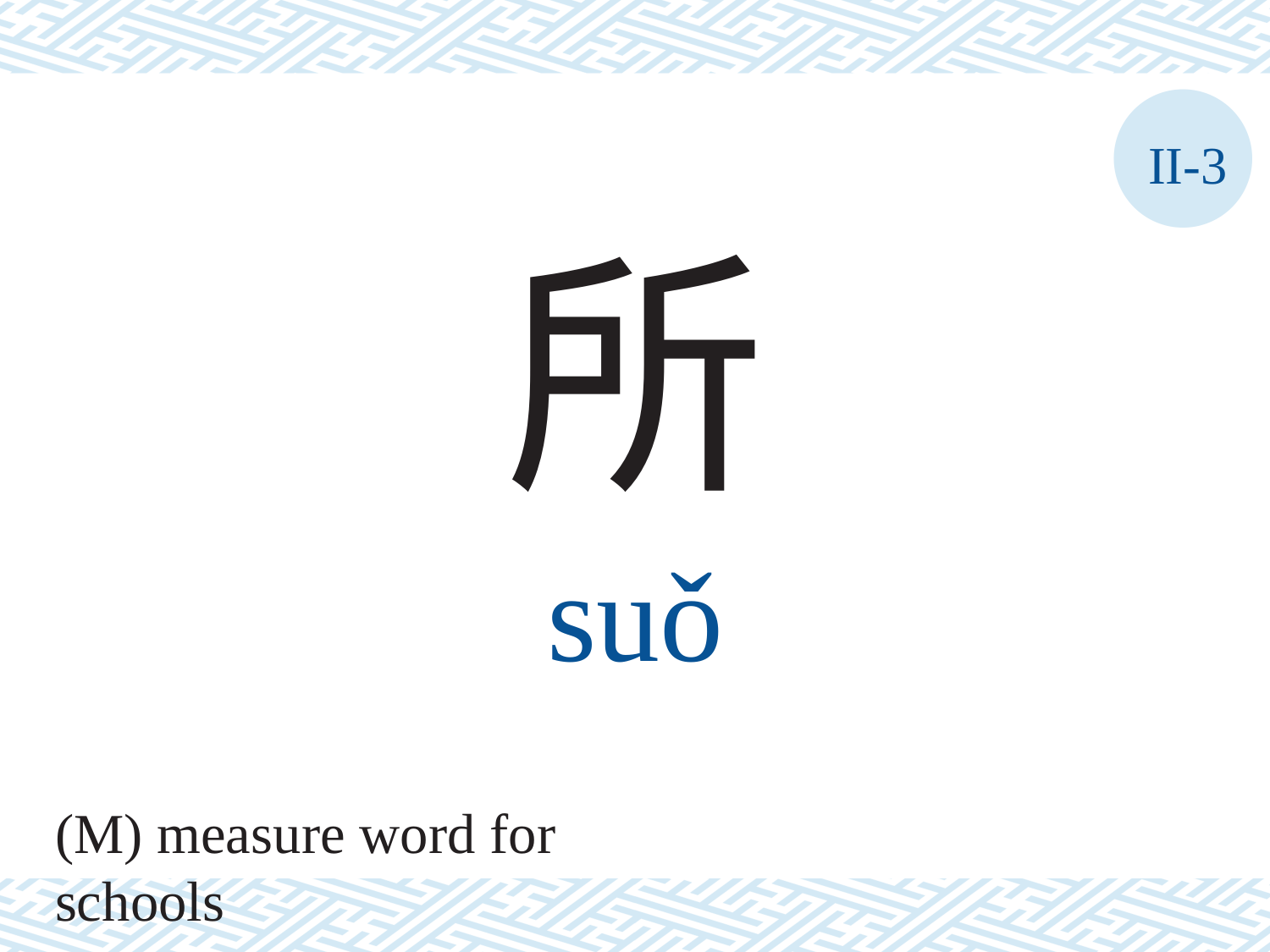

II-3
所
suǒ
(M) measure word for schools